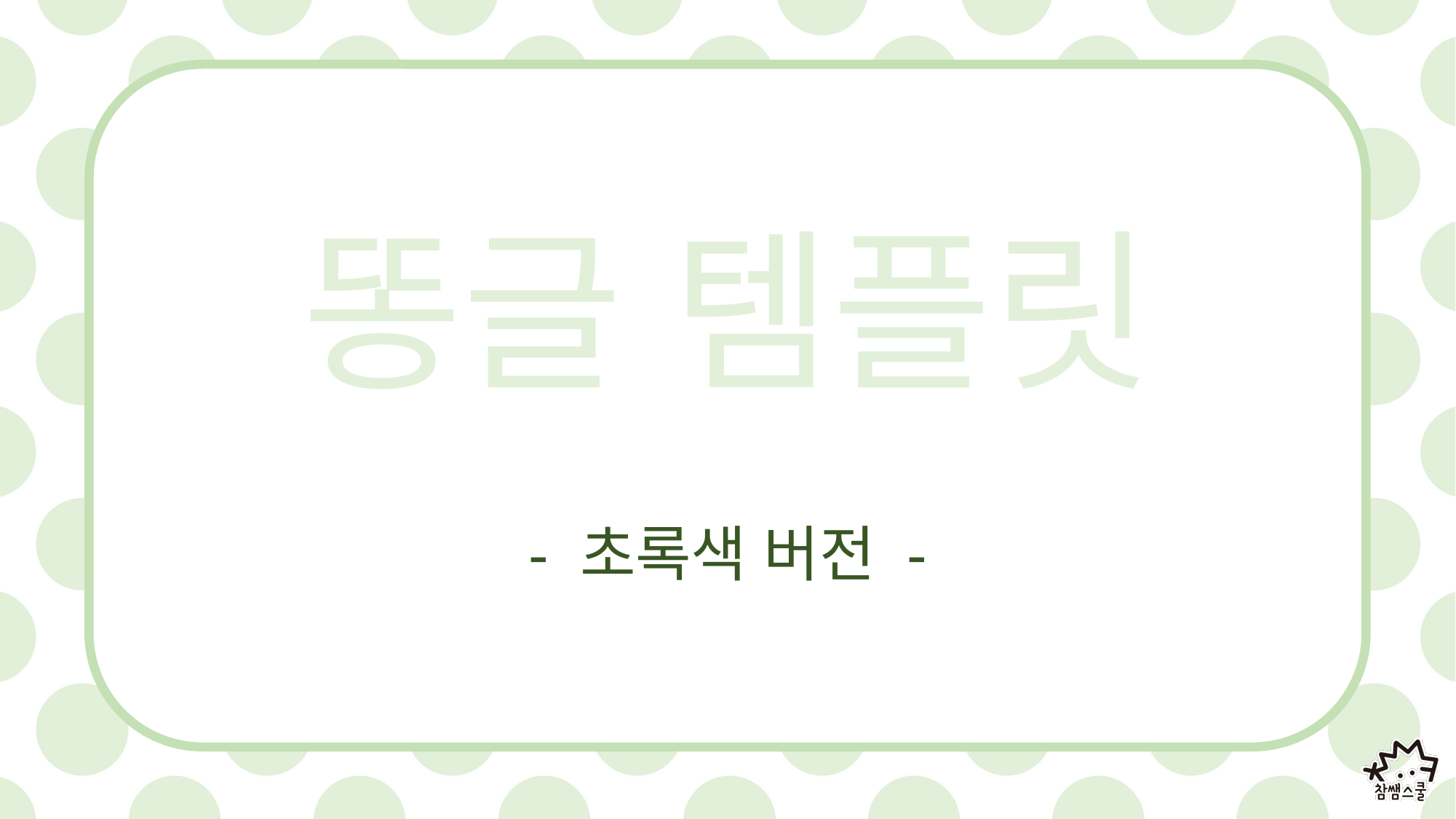

# 똥글 템플릿

- 초록색 버전 -